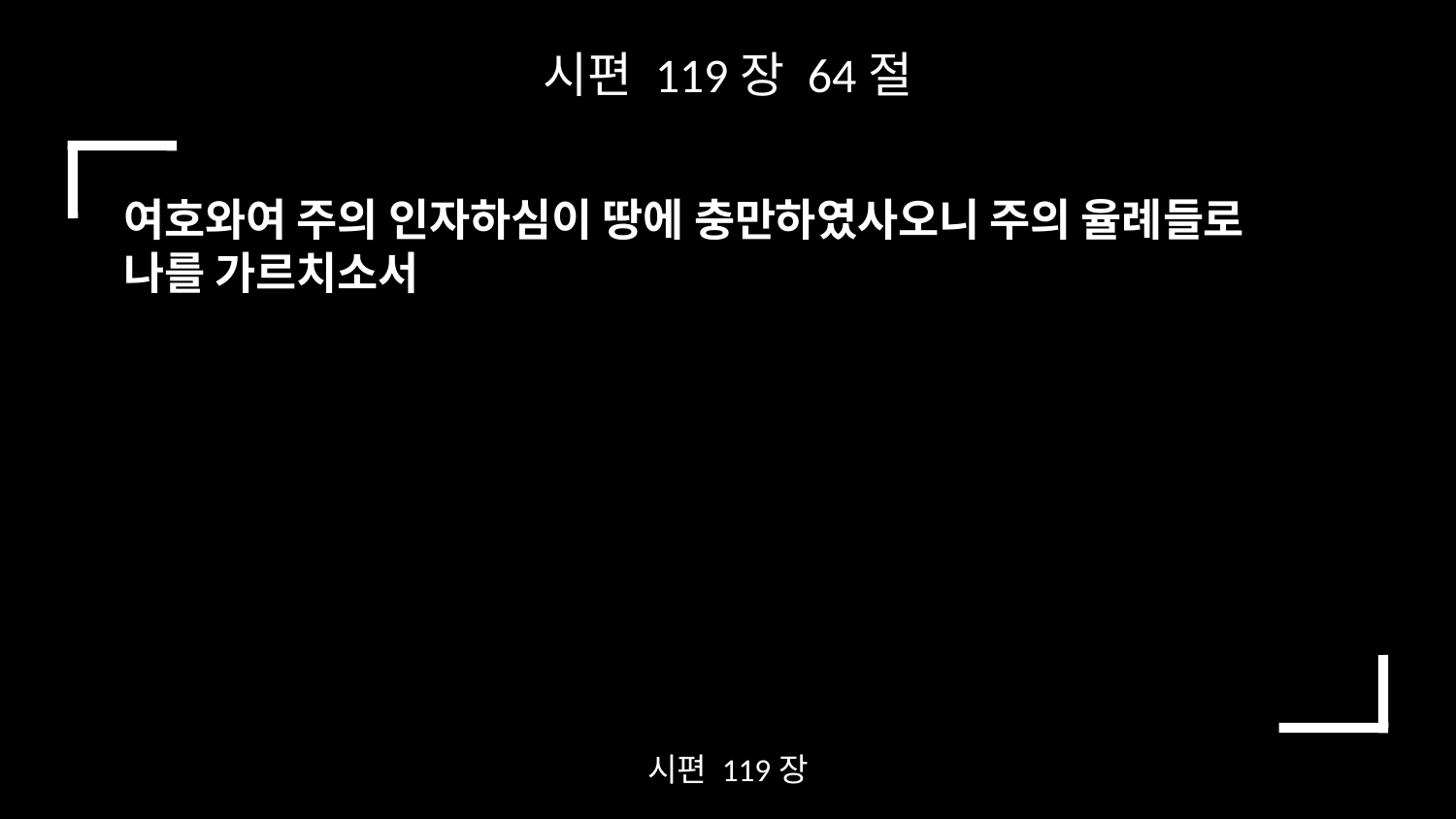

시편 119장 64절

여호와여 주의 인자하심이 땅에 충만하였사오니 주의 율례들로 나를 가르치소서

시편 119장